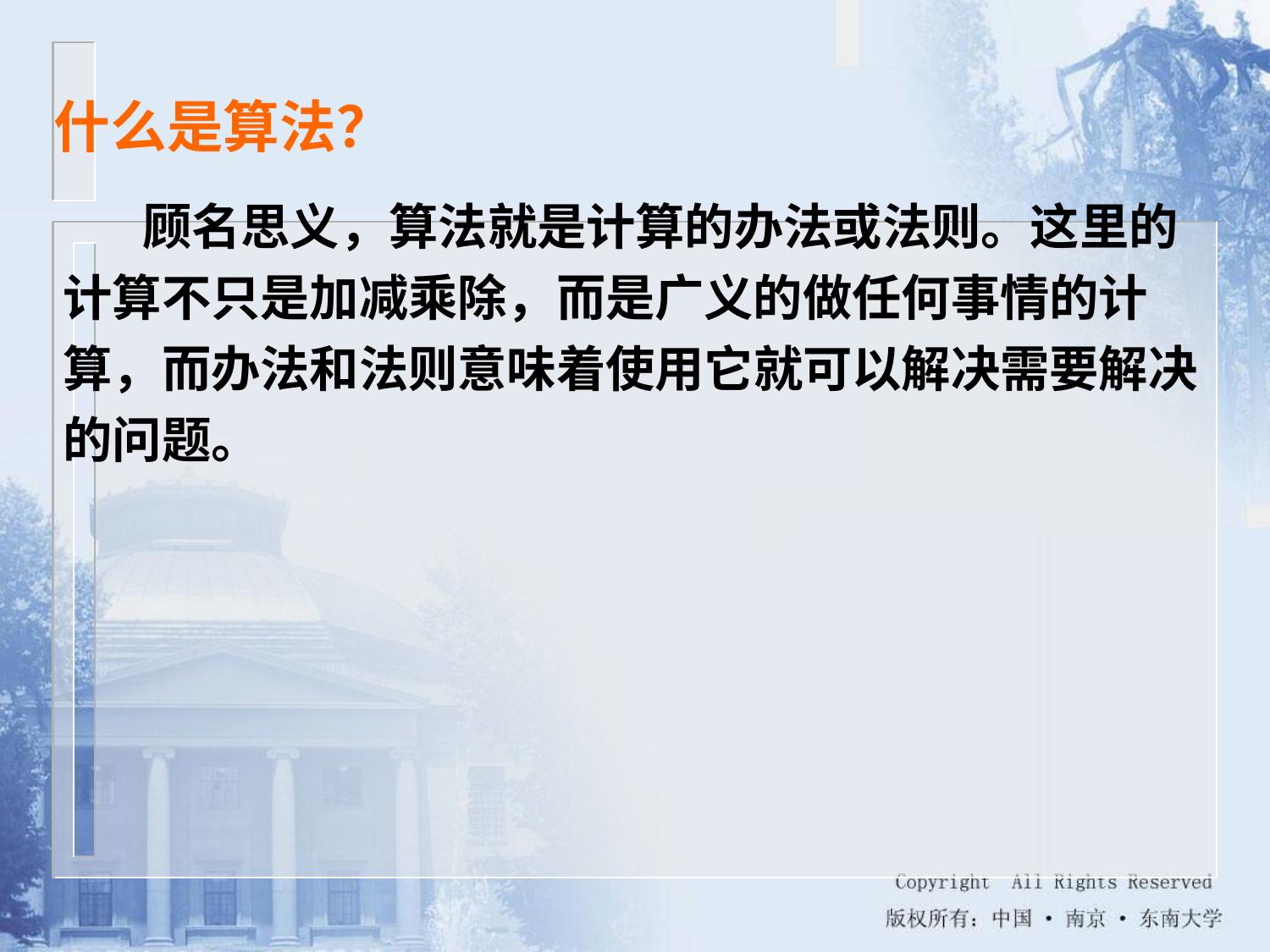

什么是算法？
顾名思义，算法就是计算的办法或法则。这里的计算不只是加减乘除，而是广义的做任何事情的计算，而办法和法则意味着使用它就可以解决需要解决的问题。